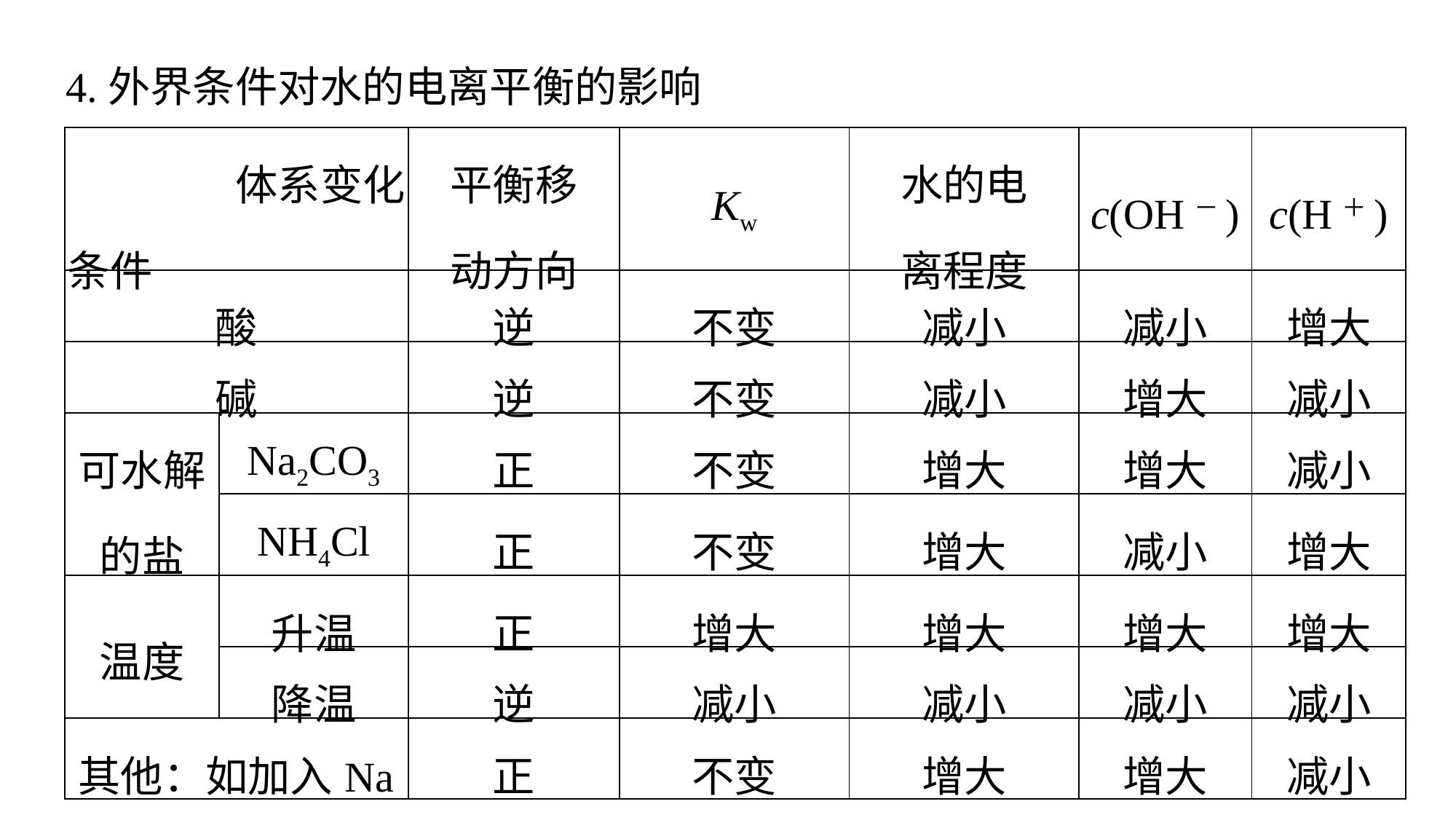

4.外界条件对水的电离平衡的影响
| 体系变化 条件 |  | 平衡移 动方向 | Kw | 水的电 离程度 | c(OH－) | c(H＋) |
| --- | --- | --- | --- | --- | --- | --- |
| 酸 |  | 逆 | 不变 | 减小 | 减小 | 增大 |
| 碱 |  | 逆 | 不变 | 减小 | 增大 | 减小 |
| 可水解的盐 | Na2CO3 | 正 | 不变 | 增大 | 增大 | 减小 |
|  | NH4Cl | 正 | 不变 | 增大 | 减小 | 增大 |
| 温度 | 升温 | 正 | 增大 | 增大 | 增大 | 增大 |
|  | 降温 | 逆 | 减小 | 减小 | 减小 | 减小 |
| 其他：如加入Na |  | 正 | 不变 | 增大 | 增大 | 减小 |